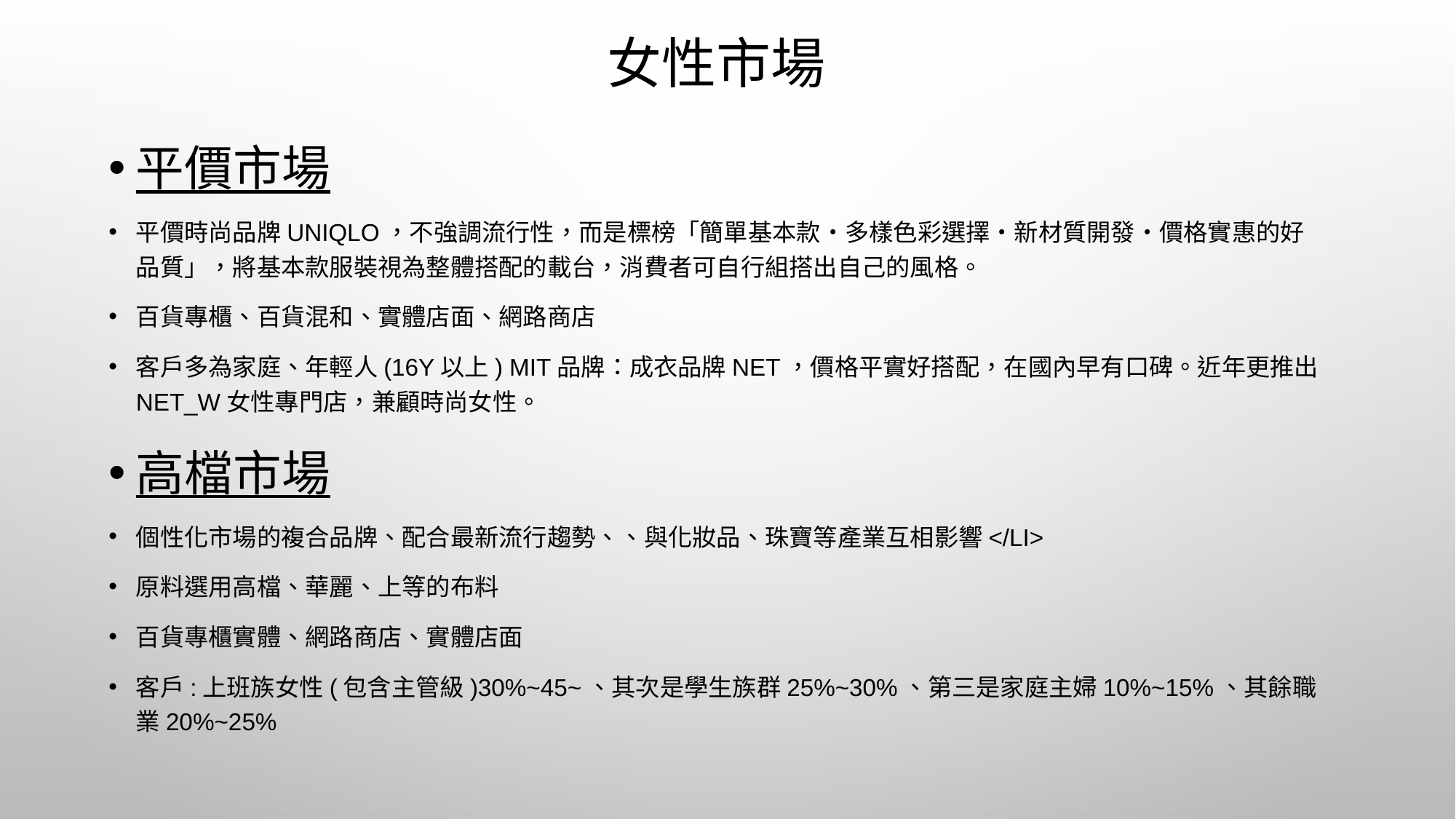

# 女性市場
平價市場
平價時尚品牌UNIQLO，不強調流行性，而是標榜「簡單基本款‧多樣色彩選擇‧新材質開發‧價格實惠的好品質」，將基本款服裝視為整體搭配的載台，消費者可自行組搭出自己的風格。
百貨專櫃、百貨混和、實體店面、網路商店
客戶多為家庭、年輕人(16y以上) MIT品牌：成衣品牌Net，價格平實好搭配，在國內早有口碑。近年更推出Net_W女性專門店，兼顧時尚女性。
高檔市場
個性化市場的複合品牌、配合最新流行趨勢、、與化妝品、珠寶等產業互相影響</li>
原料選用高檔、華麗、上等的布料
百貨專櫃實體、網路商店、實體店面
客戶:上班族女性(包含主管級)30%~45~、其次是學生族群25%~30%、第三是家庭主婦10%~15%、其餘職業20%~25%